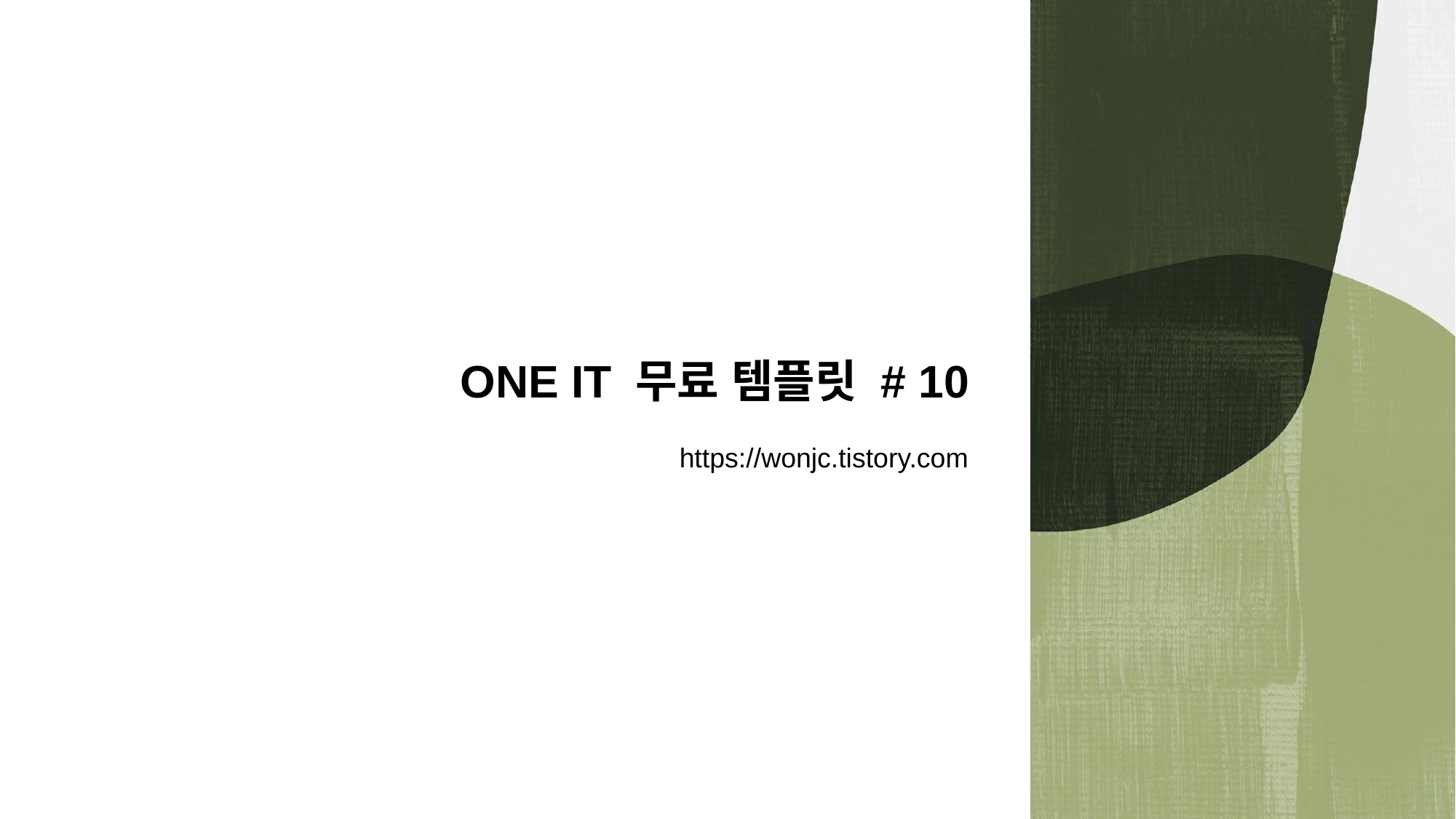

ONE IT 무료 템플릿 # 10
https://wonjc.tistory.com